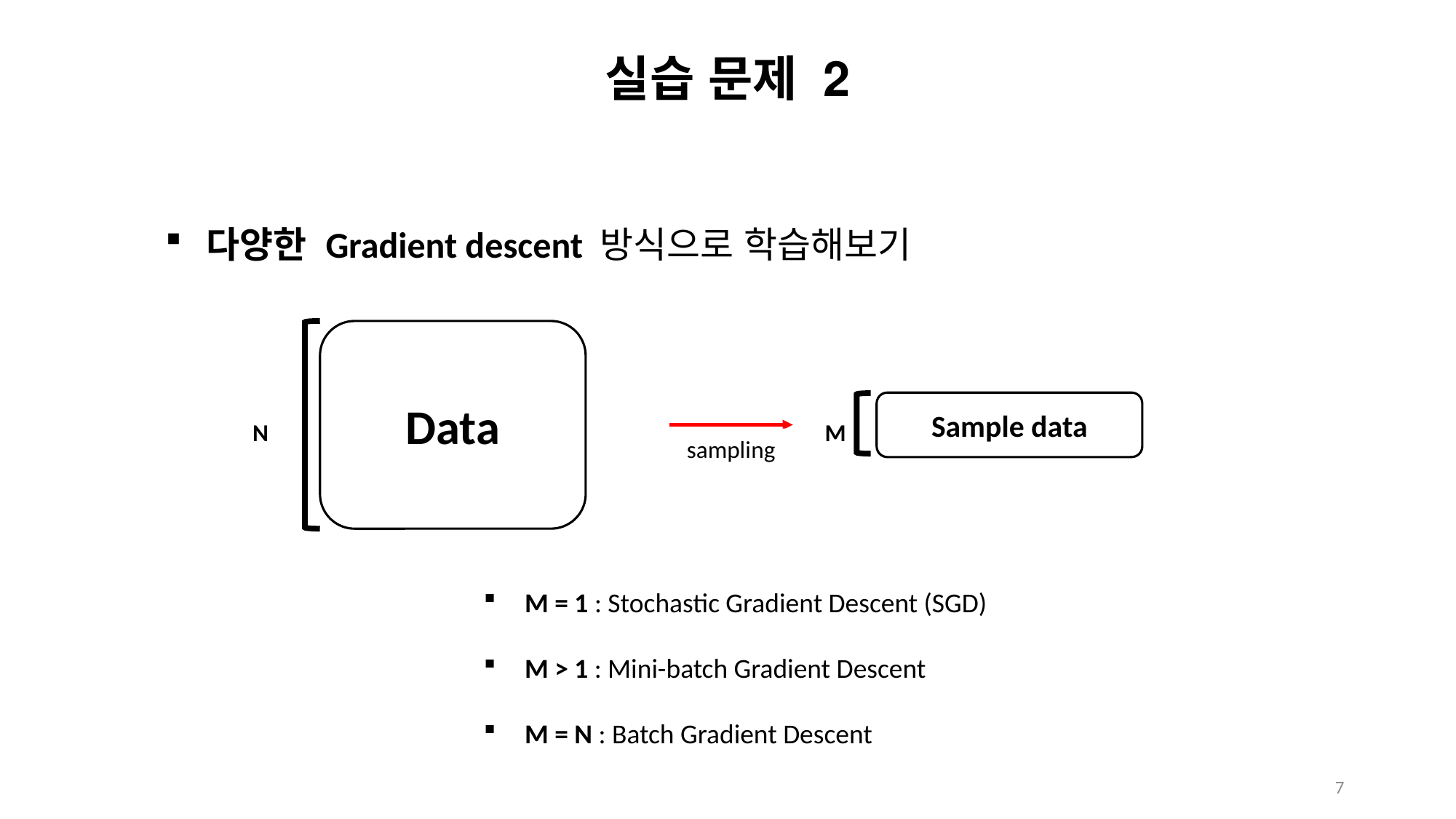

# 실습 문제 2
다양한 Gradient descent 방식으로 학습해보기

Data
Sample data

N
M
sampling
M = 1 : Stochastic Gradient Descent (SGD)
M > 1 : Mini-batch Gradient Descent
M = N : Batch Gradient Descent
7